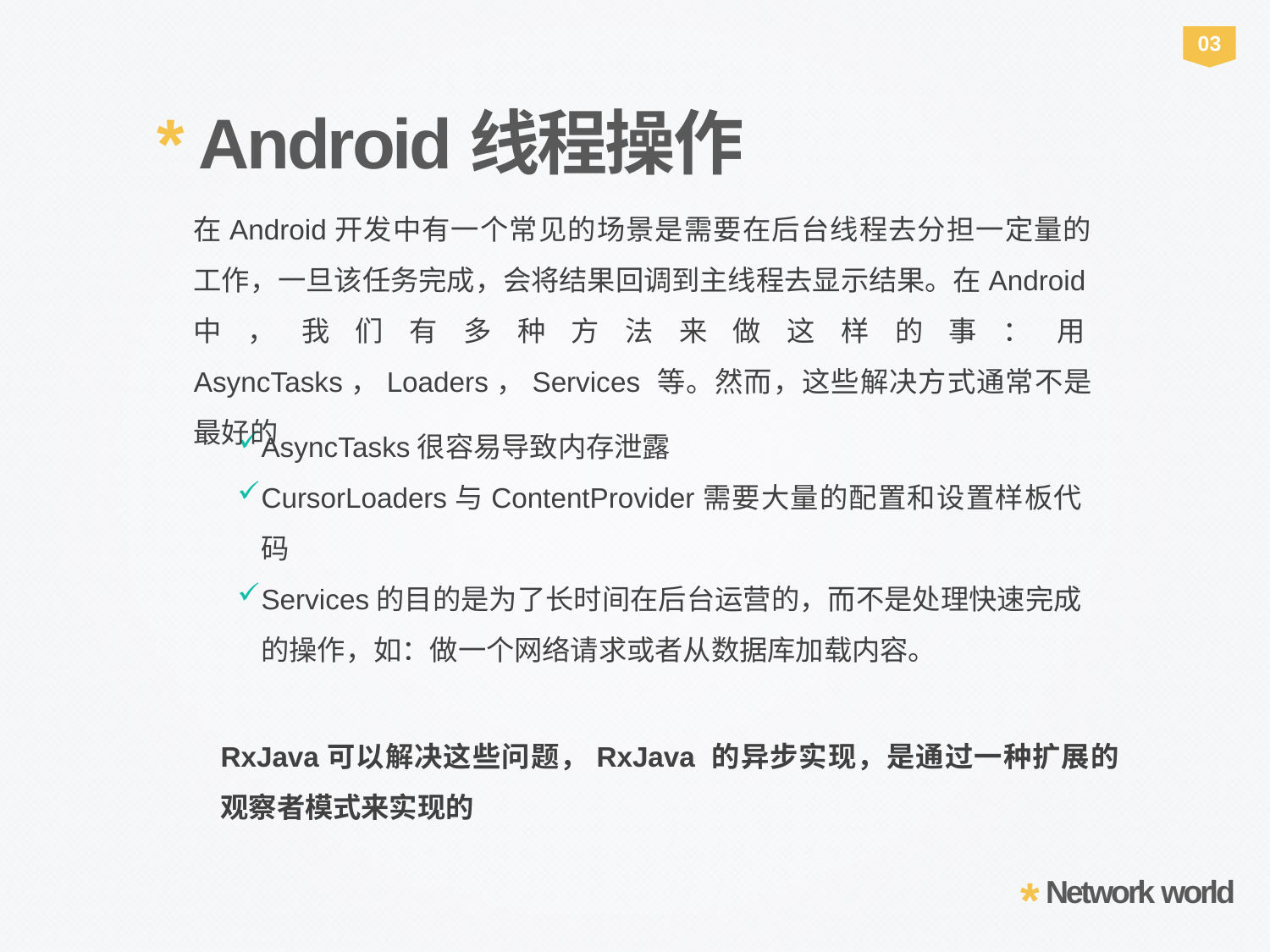

03
* Android线程操作
在Android开发中有一个常见的场景是需要在后台线程去分担一定量的工作，一旦该任务完成，会将结果回调到主线程去显示结果。在Android中，我们有多种方法来做这样的事：用AsyncTasks，Loaders，Services 等。然而，这些解决方式通常不是最好的

AsyncTasks很容易导致内存泄露
CursorLoaders与ContentProvider需要大量的配置和设置样板代码
Services的目的是为了长时间在后台运营的，而不是处理快速完成的操作，如：做一个网络请求或者从数据库加载内容。
RxJava可以解决这些问题，RxJava 的异步实现，是通过一种扩展的观察者模式来实现的